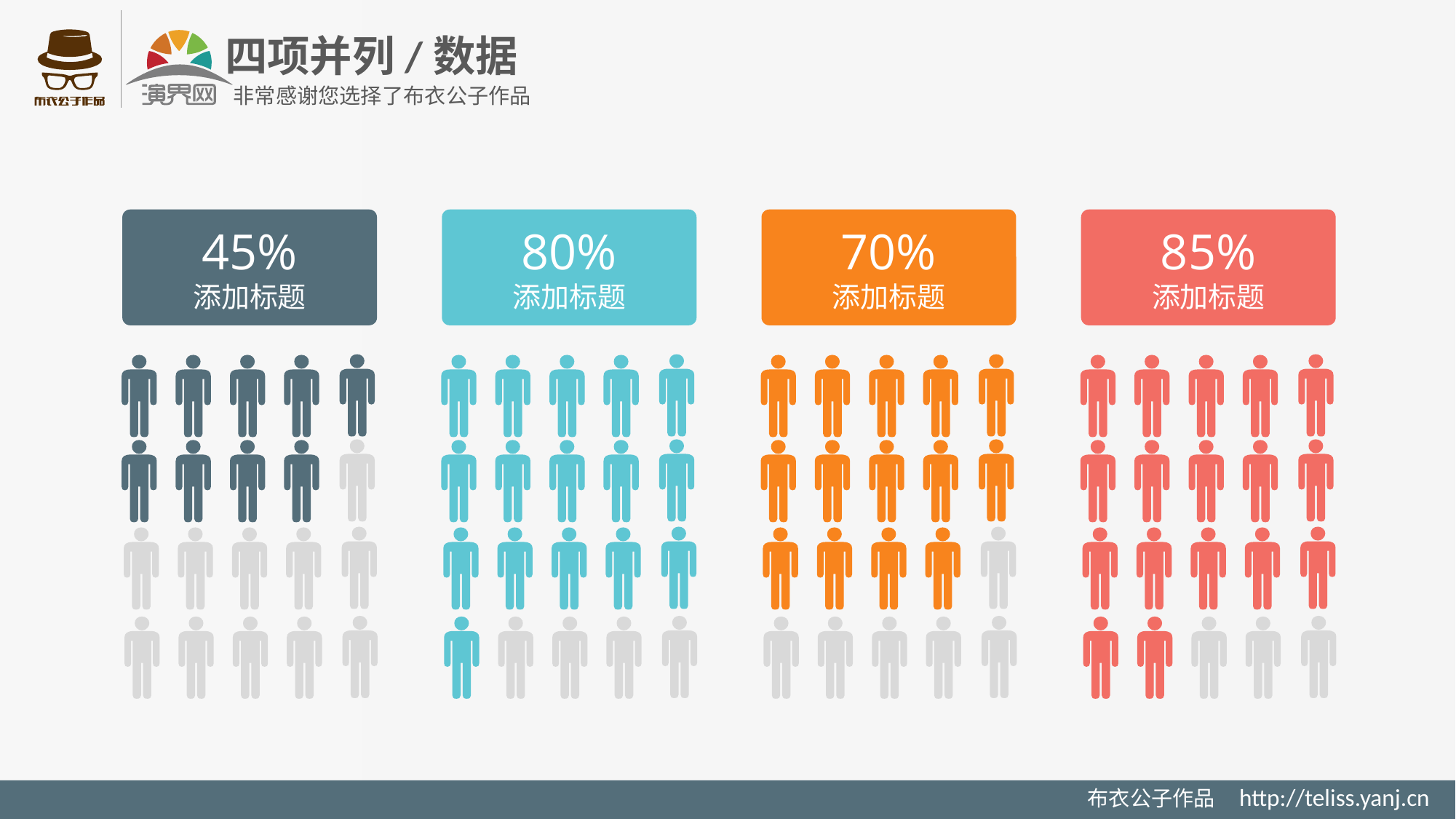

四项并列/数据
非常感谢您选择了布衣公子作品
45%
添加标题
80%
添加标题
70%
添加标题
85%
添加标题

布衣公子作品    http://teliss.yanj.cn